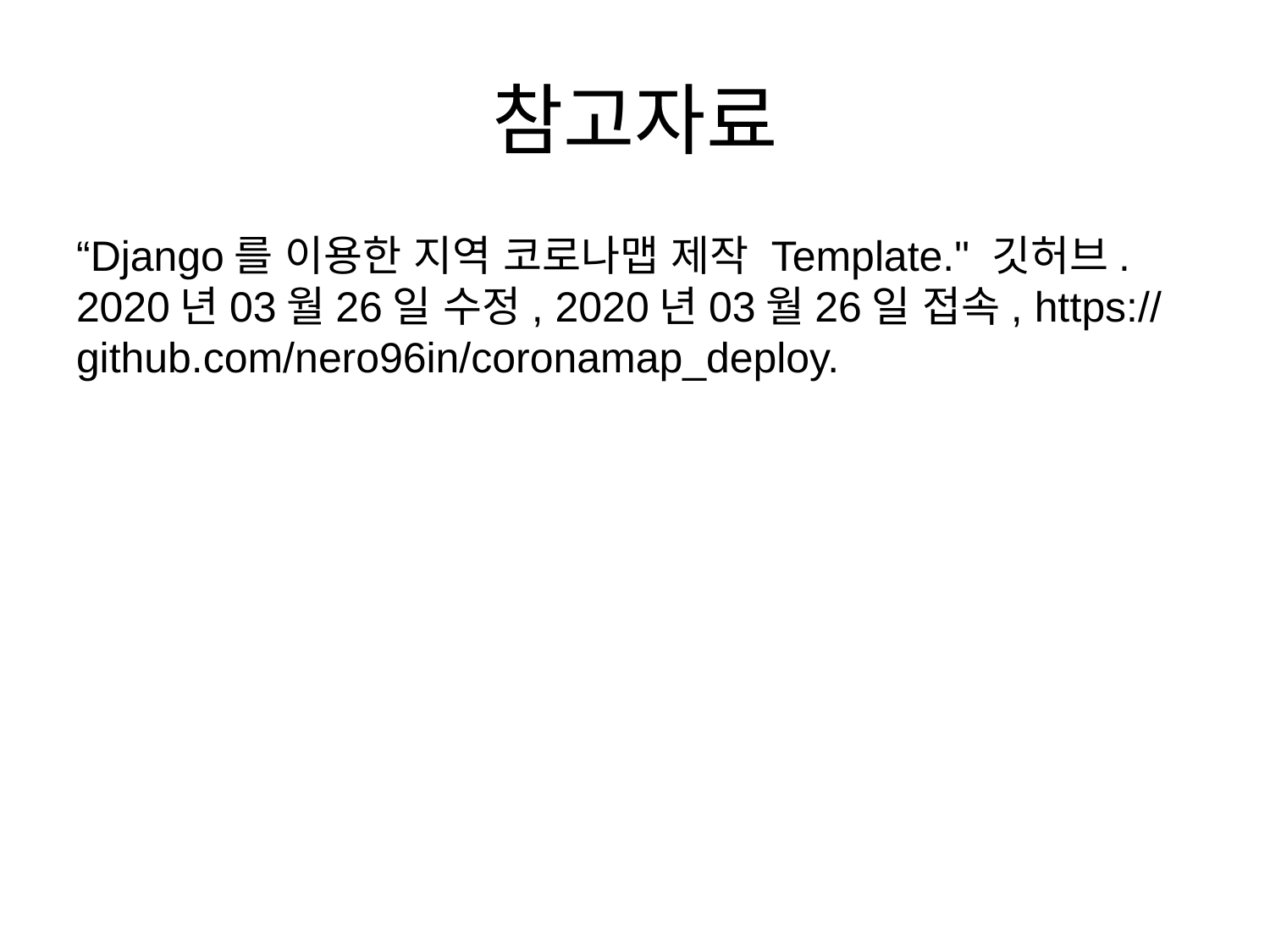

# 참고자료
“Django를 이용한 지역 코로나맵 제작 Template." 깃허브. 2020년03월26일 수정, 2020년03월26일 접속, https://github.com/nero96in/coronamap_deploy.